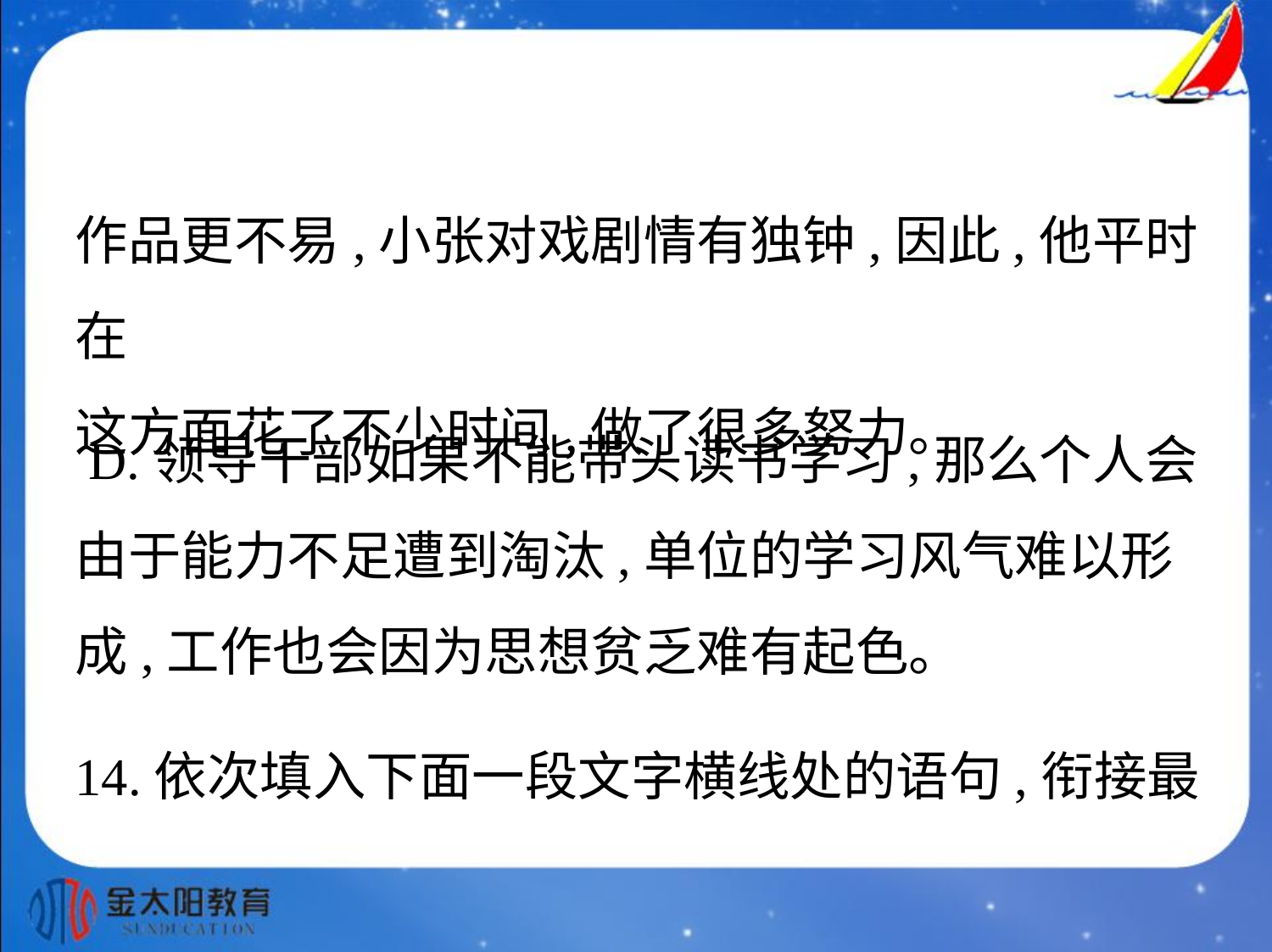

作品更不易,小张对戏剧情有独钟,因此,他平时在
这方面花了不少时间,做了很多努力。
 D.领导干部如果不能带头读书学习,那么个人会
由于能力不足遭到淘汰,单位的学习风气难以形
成,工作也会因为思想贫乏难有起色。
14.依次填入下面一段文字横线处的语句,衔接最